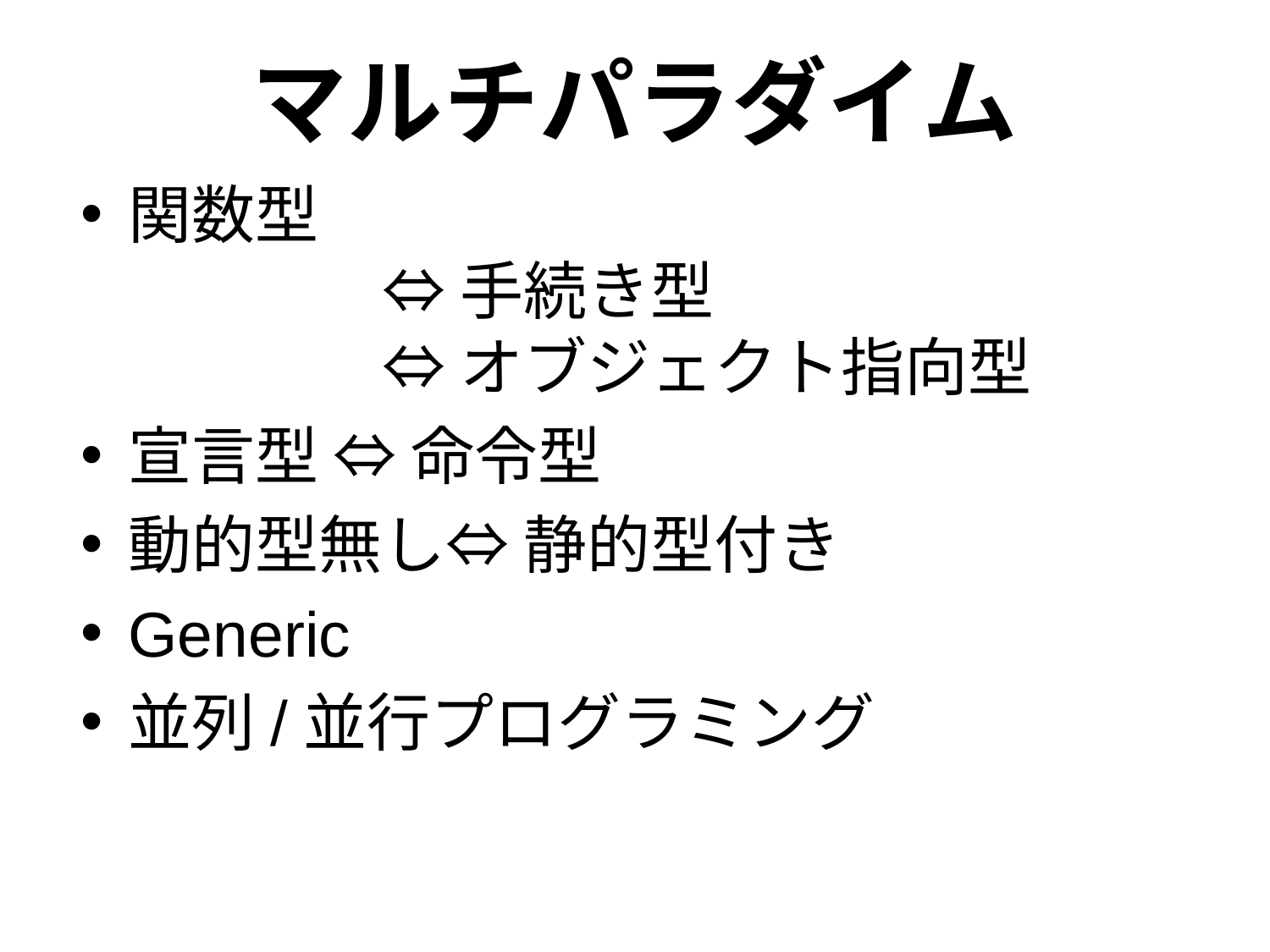

# マルチパラダイム
関数型
		⇔ 手続き型
		⇔ オブジェクト指向型
宣言型 ⇔ 命令型
動的型無し⇔ 静的型付き
Generic
並列/並行プログラミング